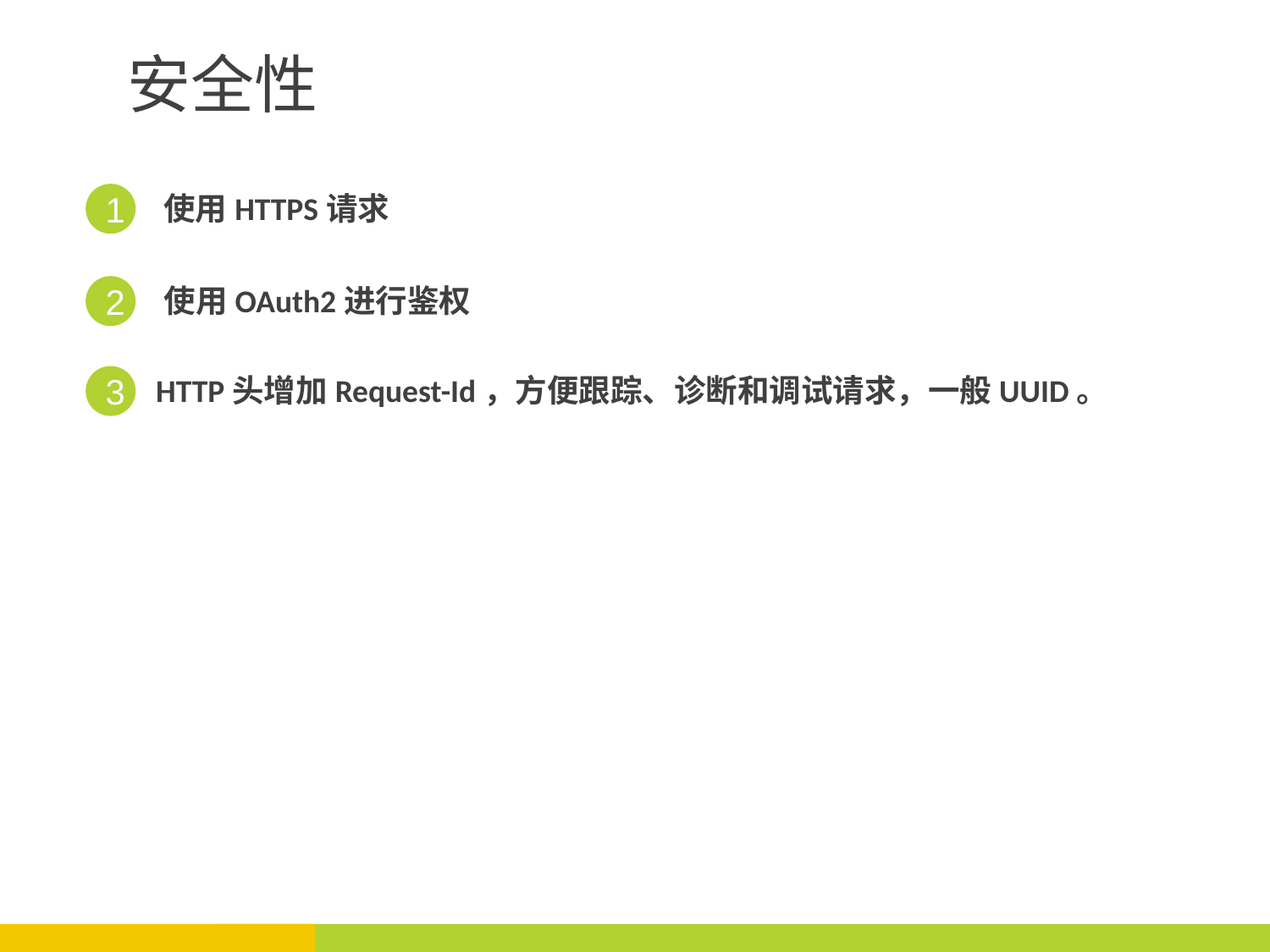

安全性
使用HTTPS请求
1
使用OAuth2进行鉴权
2
HTTP头增加Request-Id，方便跟踪、诊断和调试请求，一般UUID。
3